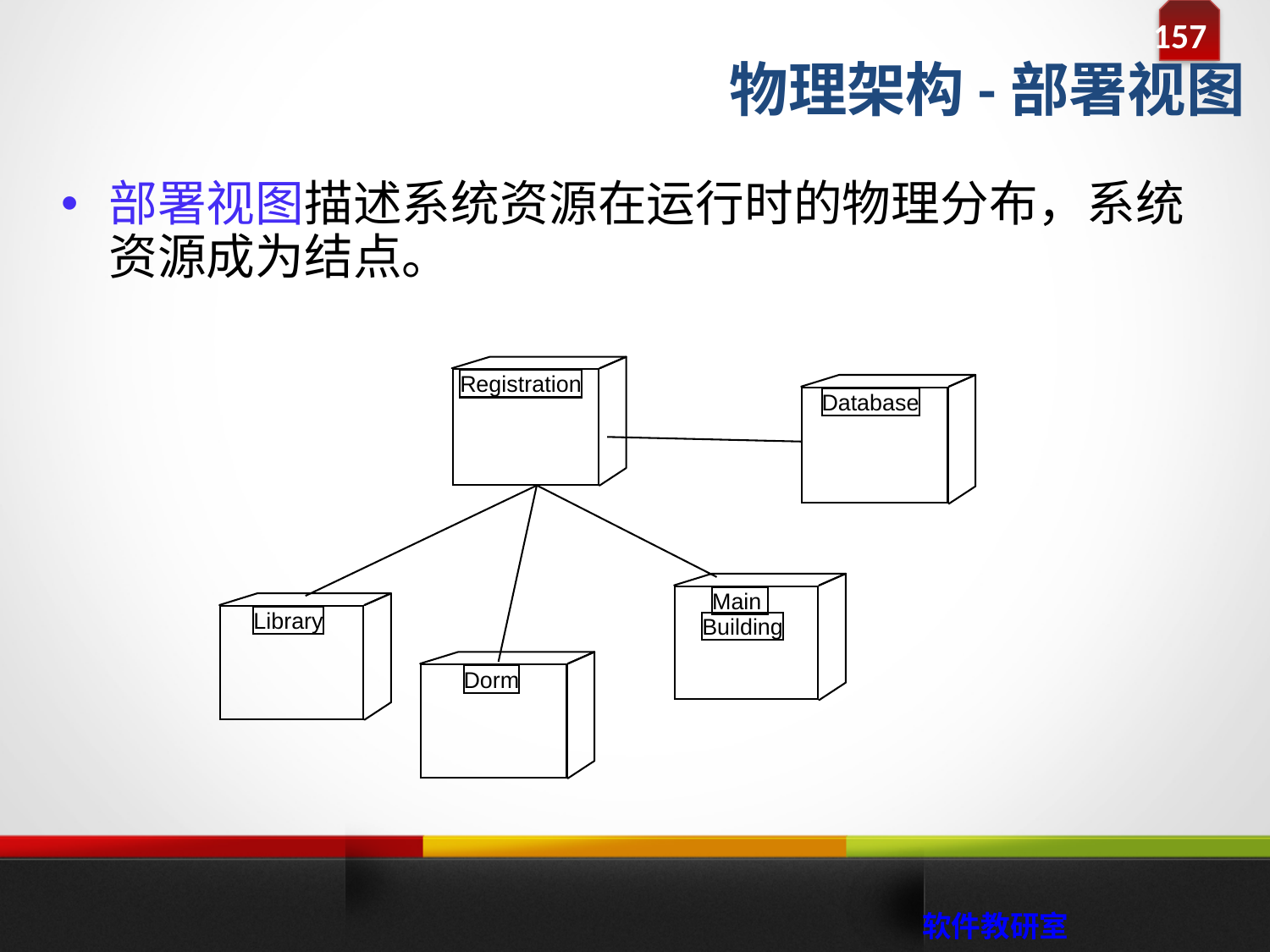

物理架构-部署视图
部署视图描述系统资源在运行时的物理分布，系统资源成为结点。

Registration

Database

Main
Building

Library

Dorm
                                     软件教研室